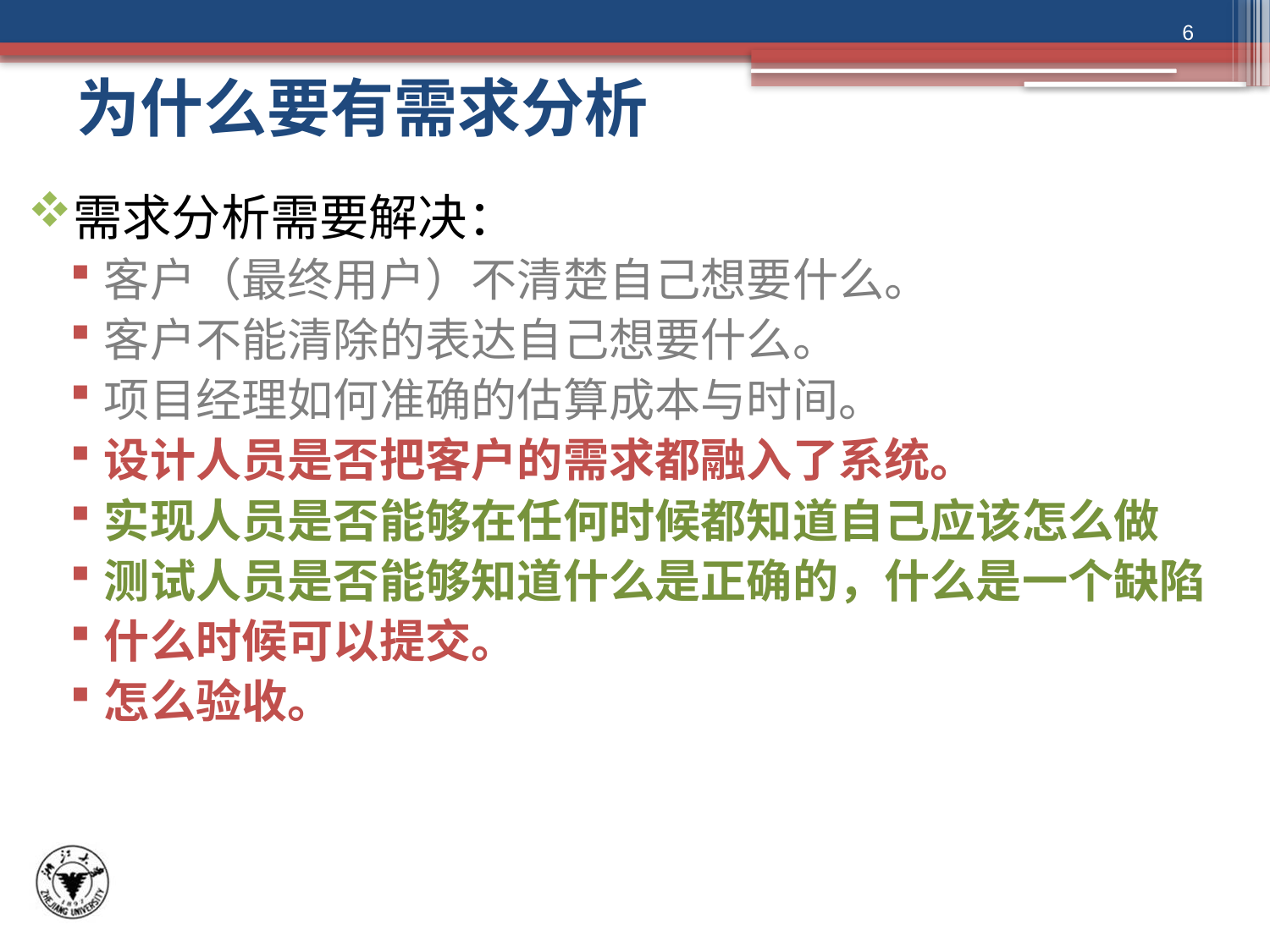

6
# 为什么要有需求分析
需求分析需要解决：
客户（最终用户）不清楚自己想要什么。
客户不能清除的表达自己想要什么。
项目经理如何准确的估算成本与时间。
设计人员是否把客户的需求都融入了系统。
实现人员是否能够在任何时候都知道自己应该怎么做
测试人员是否能够知道什么是正确的，什么是一个缺陷
什么时候可以提交。
怎么验收。